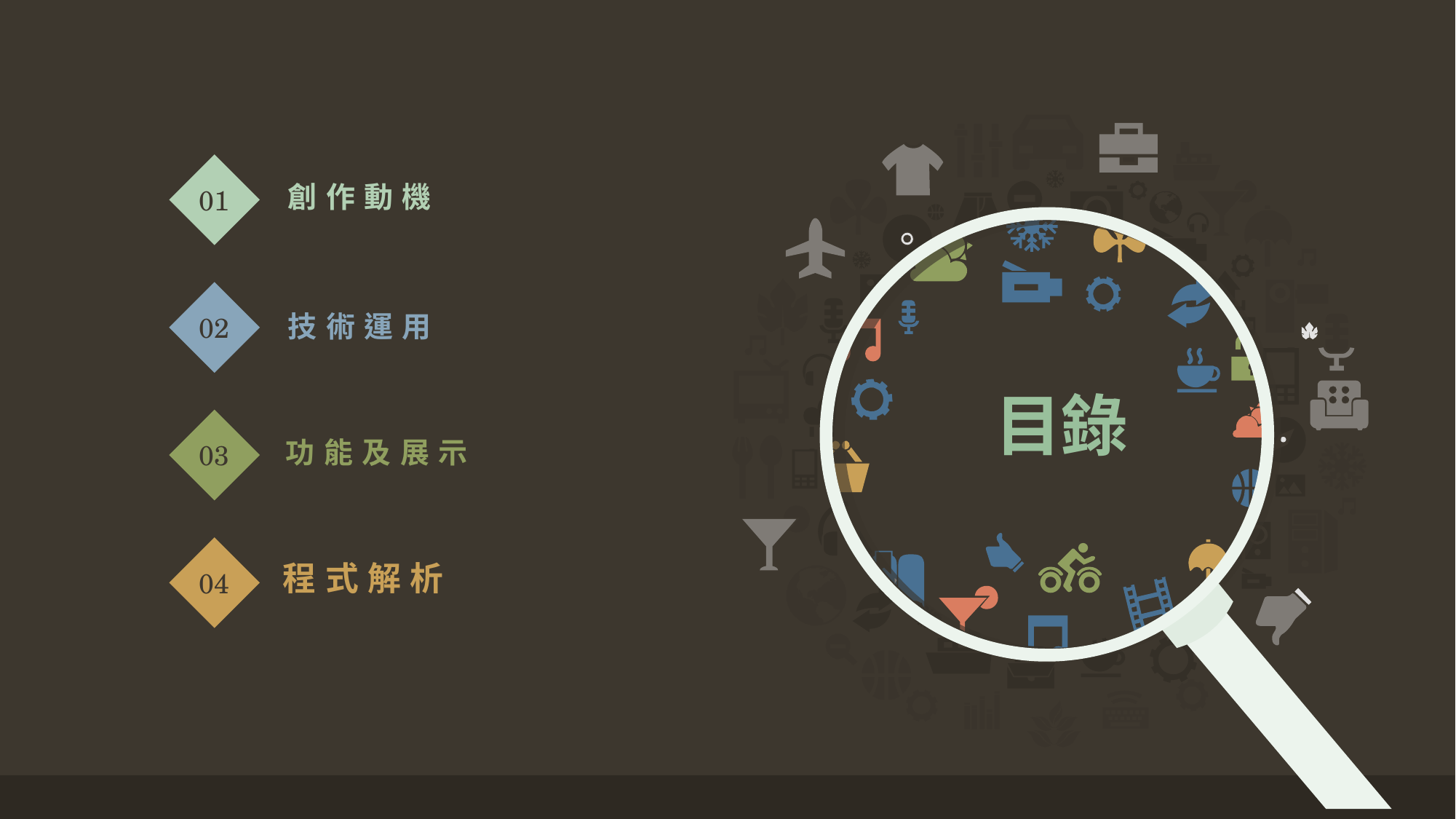

01
創作動機
02
技術運用
03
功能及展示
04
程式解析
目錄